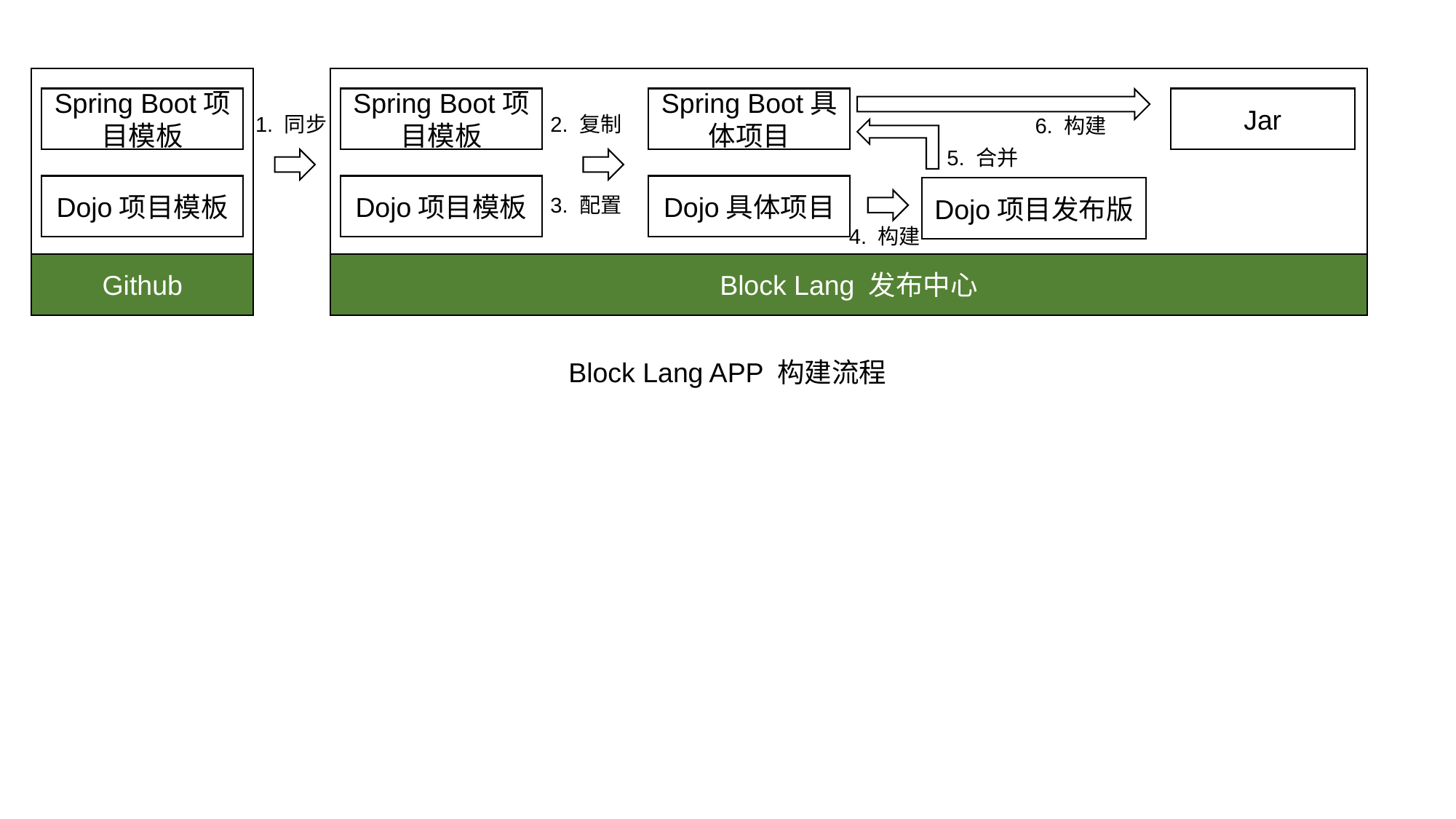

Spring Boot项目模板
Spring Boot项目模板
Spring Boot具体项目
Jar

1. 同步
2. 复制
6. 构建
5. 合并

Dojo项目模板
Dojo项目模板
Dojo具体项目
Dojo项目发布版
3. 配置

4. 构建
Github
Block Lang 发布中心
Block Lang APP 构建流程